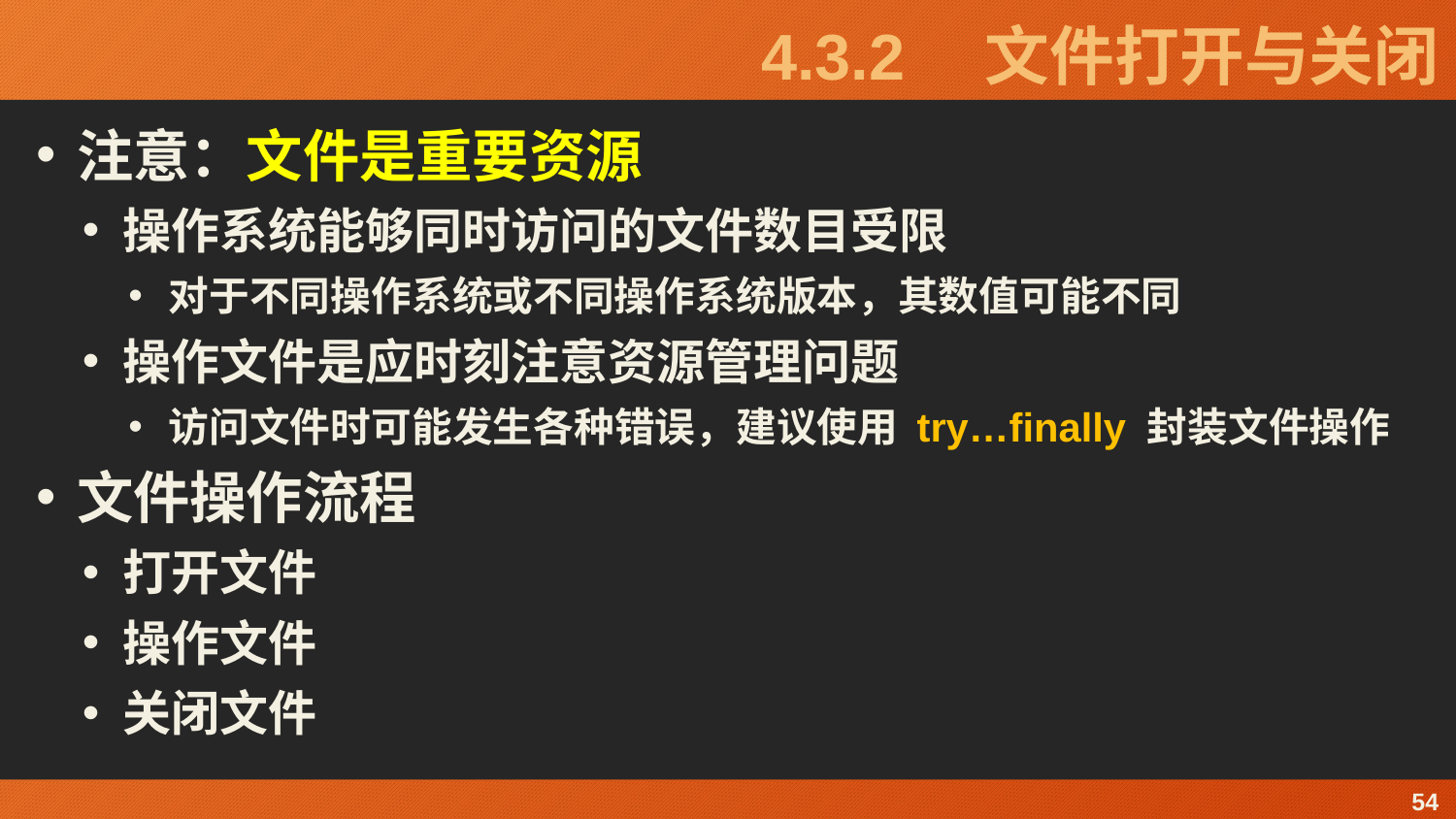

# 4.3.2　文件打开与关闭
注意：文件是重要资源
操作系统能够同时访问的文件数目受限
对于不同操作系统或不同操作系统版本，其数值可能不同
操作文件是应时刻注意资源管理问题
访问文件时可能发生各种错误，建议使用 try…finally 封装文件操作
文件操作流程
打开文件
操作文件
关闭文件
54